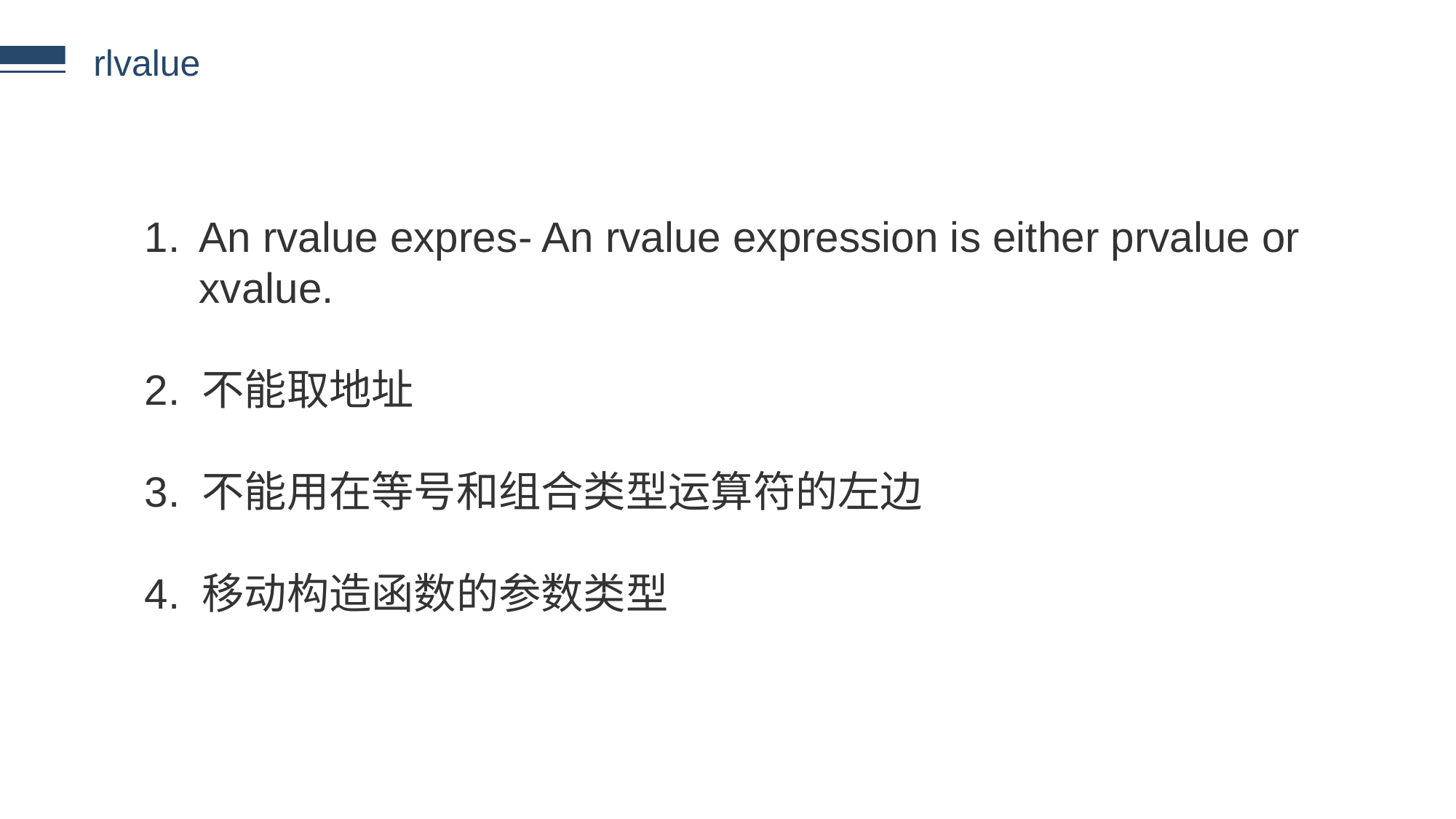

rlvalue

An rvalue expres- An rvalue expression is either prvalue or xvalue.

2. 不能取地址

3. 不能用在等号和组合类型运算符的左边

4. 移动构造函数的参数类型